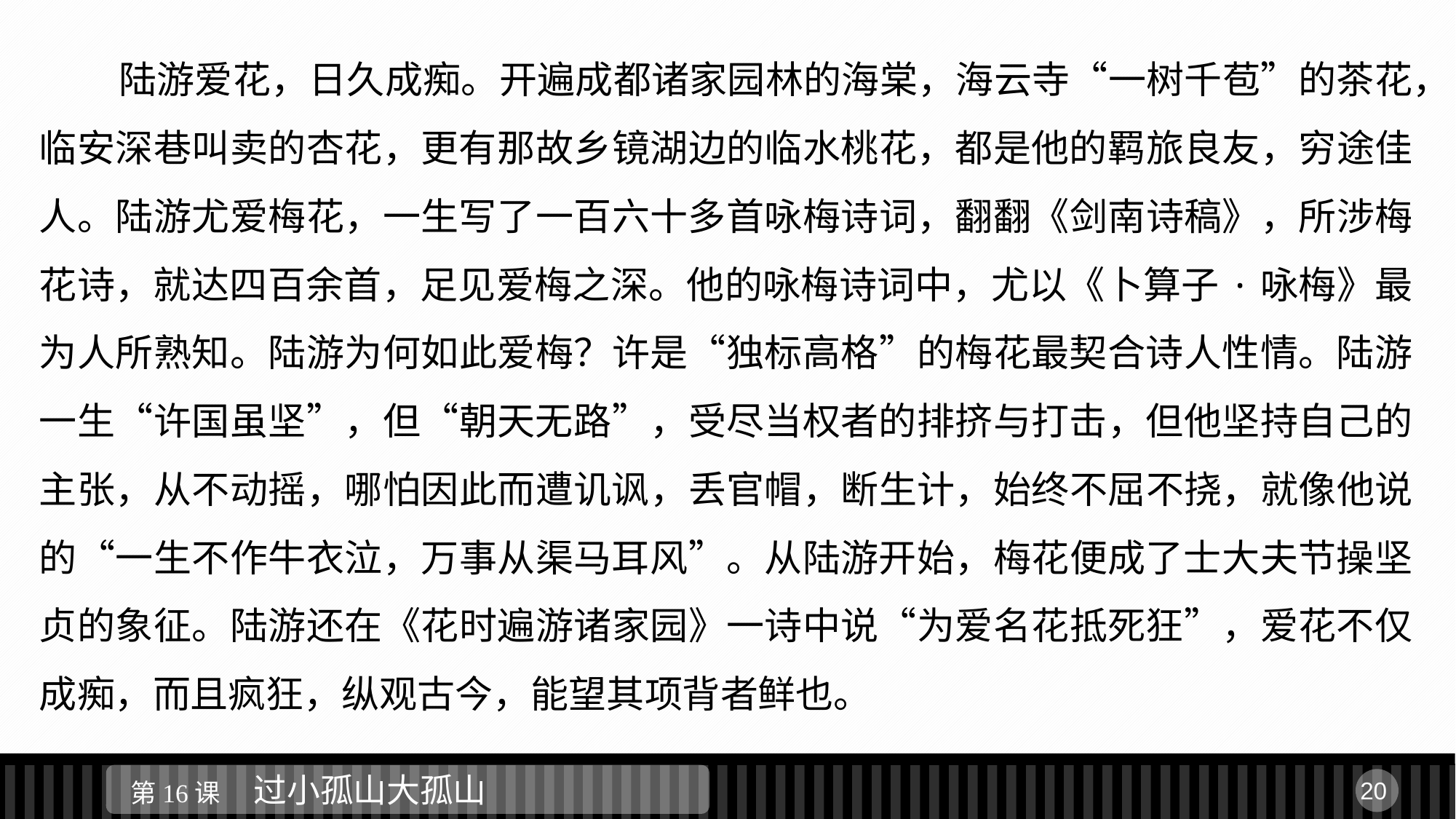

陆游爱花，日久成痴。开遍成都诸家园林的海棠，海云寺“一树千苞”的茶花，临安深巷叫卖的杏花，更有那故乡镜湖边的临水桃花，都是他的羁旅良友，穷途佳人。陆游尤爱梅花，一生写了一百六十多首咏梅诗词，翻翻《剑南诗稿》，所涉梅花诗，就达四百余首，足见爱梅之深。他的咏梅诗词中，尤以《卜算子·咏梅》最为人所熟知。陆游为何如此爱梅？许是“独标高格”的梅花最契合诗人性情。陆游一生“许国虽坚”，但“朝天无路”，受尽当权者的排挤与打击，但他坚持自己的主张，从不动摇，哪怕因此而遭讥讽，丢官帽，断生计，始终不屈不挠，就像他说的“一生不作牛衣泣，万事从渠马耳风”。从陆游开始，梅花便成了士大夫节操坚贞的象征。陆游还在《花时遍游诸家园》一诗中说“为爱名花抵死狂”，爱花不仅成痴，而且疯狂，纵观古今，能望其项背者鲜也。